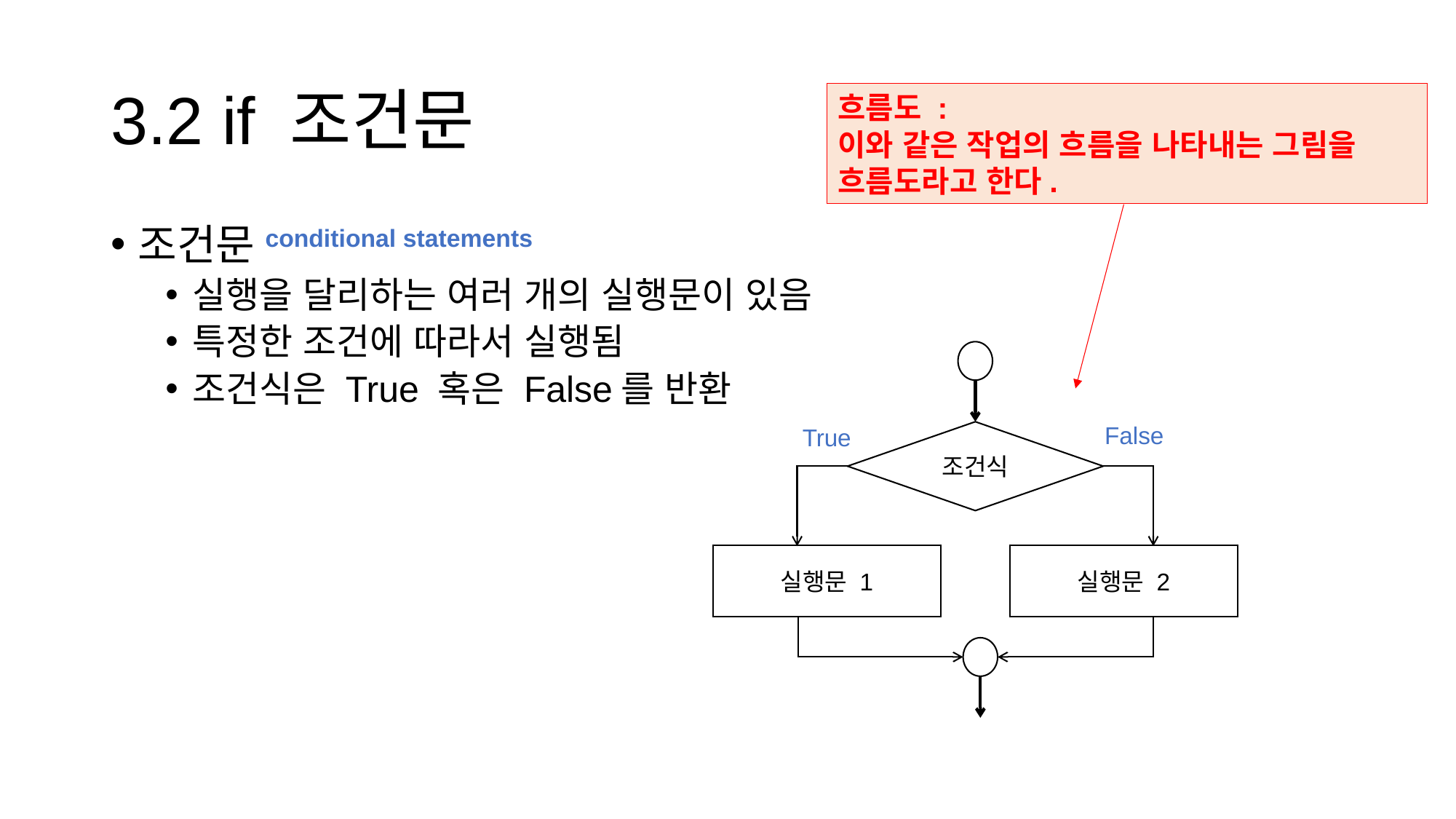

# 3.2 if 조건문
흐름도 :
이와 같은 작업의 흐름을 나타내는 그림을 흐름도라고 한다.
조건문conditional statements
실행을 달리하는 여러 개의 실행문이 있음
특정한 조건에 따라서 실행됨
조건식은 True 혹은 False를 반환

False
True
조건식

실행문 2
실행문 1